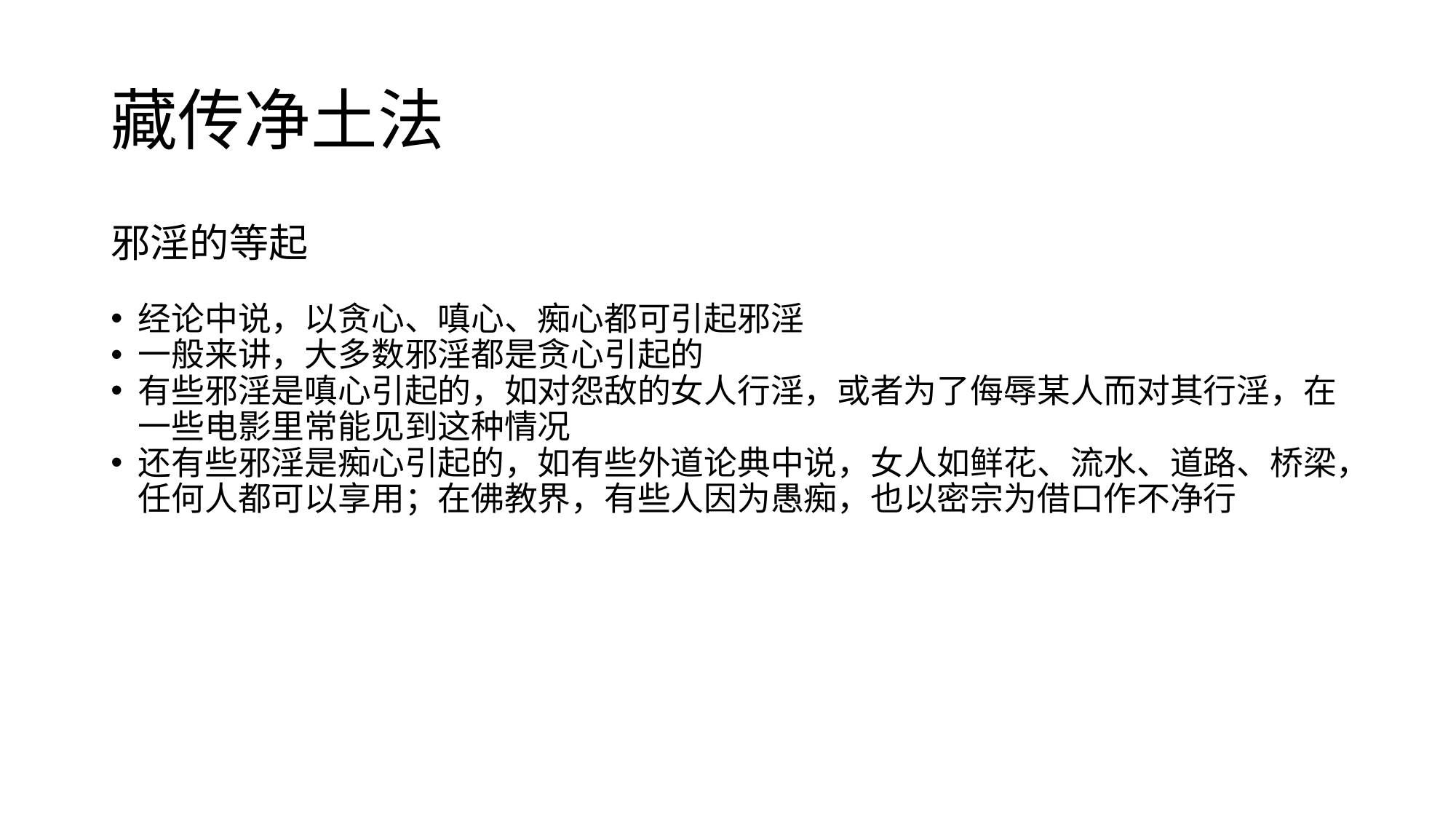

# 藏传净土法
邪淫的等起

经论中说，以贪心、嗔心、痴心都可引起邪淫
一般来讲，大多数邪淫都是贪心引起的
有些邪淫是嗔心引起的，如对怨敌的女人行淫，或者为了侮辱某人而对其行淫，在一些电影里常能见到这种情况
还有些邪淫是痴心引起的，如有些外道论典中说，女人如鲜花、流水、道路、桥梁，任何人都可以享用；在佛教界，有些人因为愚痴，也以密宗为借口作不净行